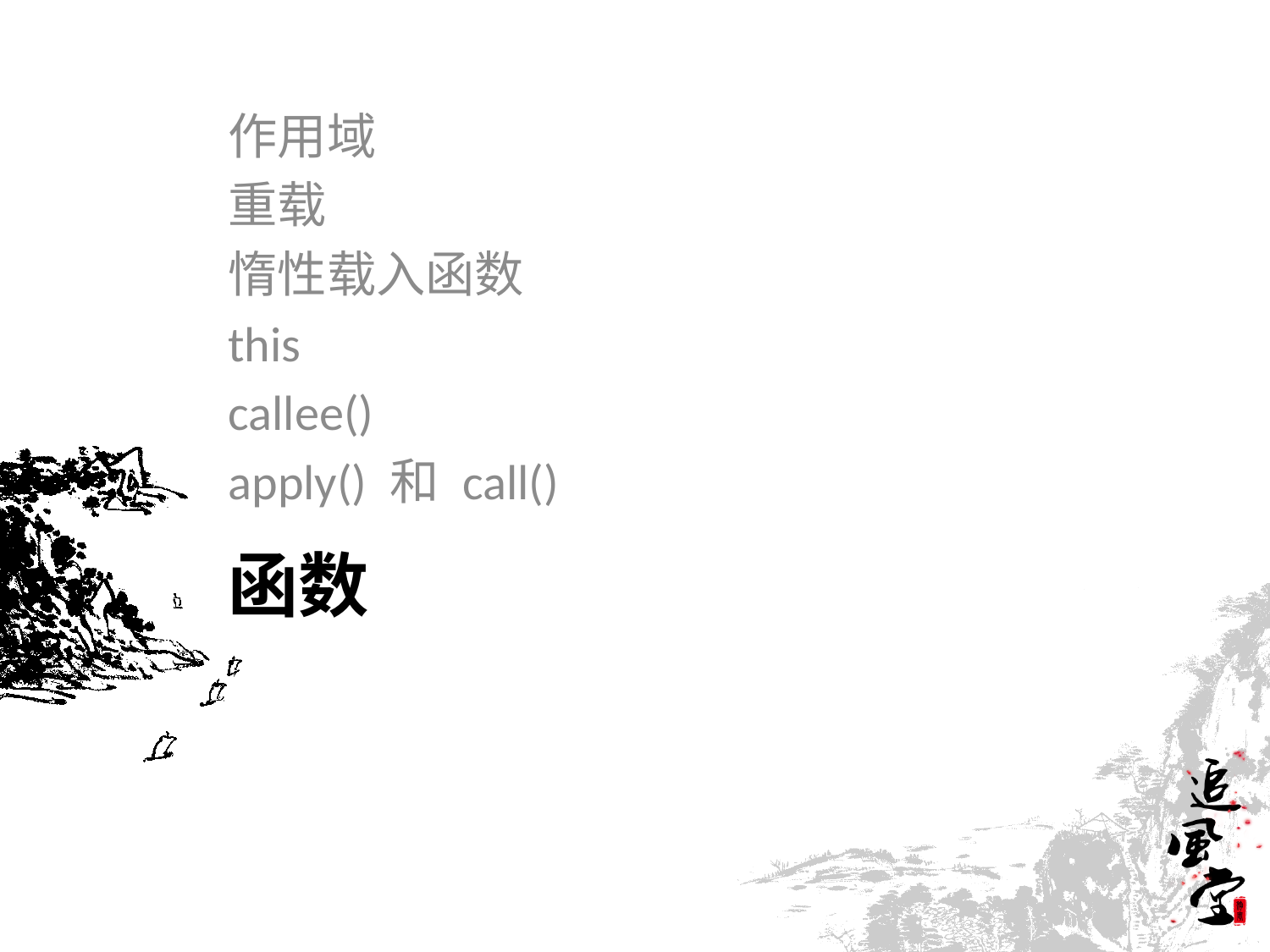

作用域
重载
惰性载入函数
this
callee()
apply() 和 call()
# 函数